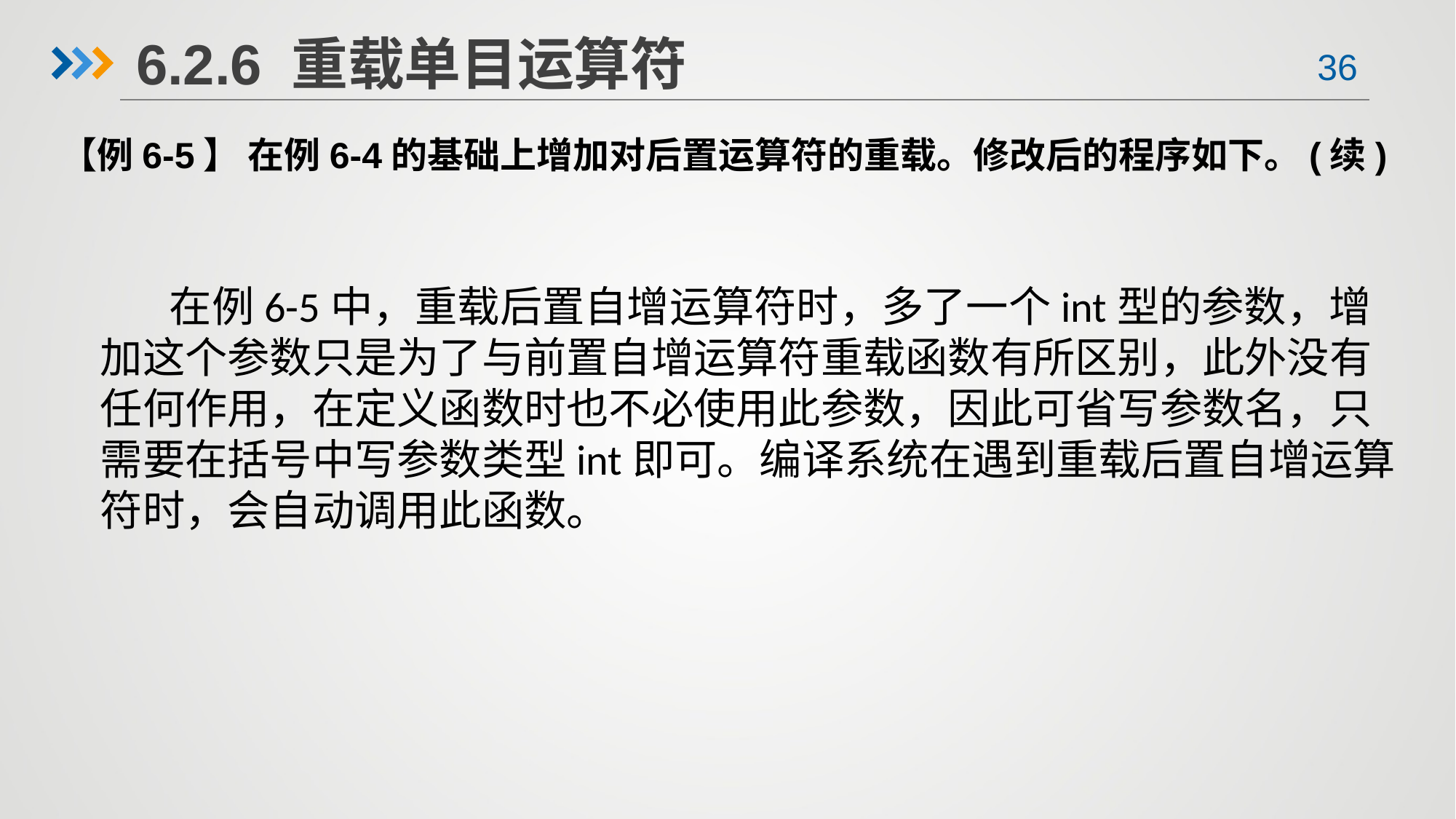

6.2.6 重载单目运算符
【例6-5】 在例6-4的基础上增加对后置运算符的重载。修改后的程序如下。(续)
            在例6-5中，重载后置自增运算符时，多了一个int型的参数，增加这个参数只是为了与前置自增运算符重载函数有所区别，此外没有任何作用，在定义函数时也不必使用此参数，因此可省写参数名，只需要在括号中写参数类型int即可。编译系统在遇到重载后置自增运算符时，会自动调用此函数。